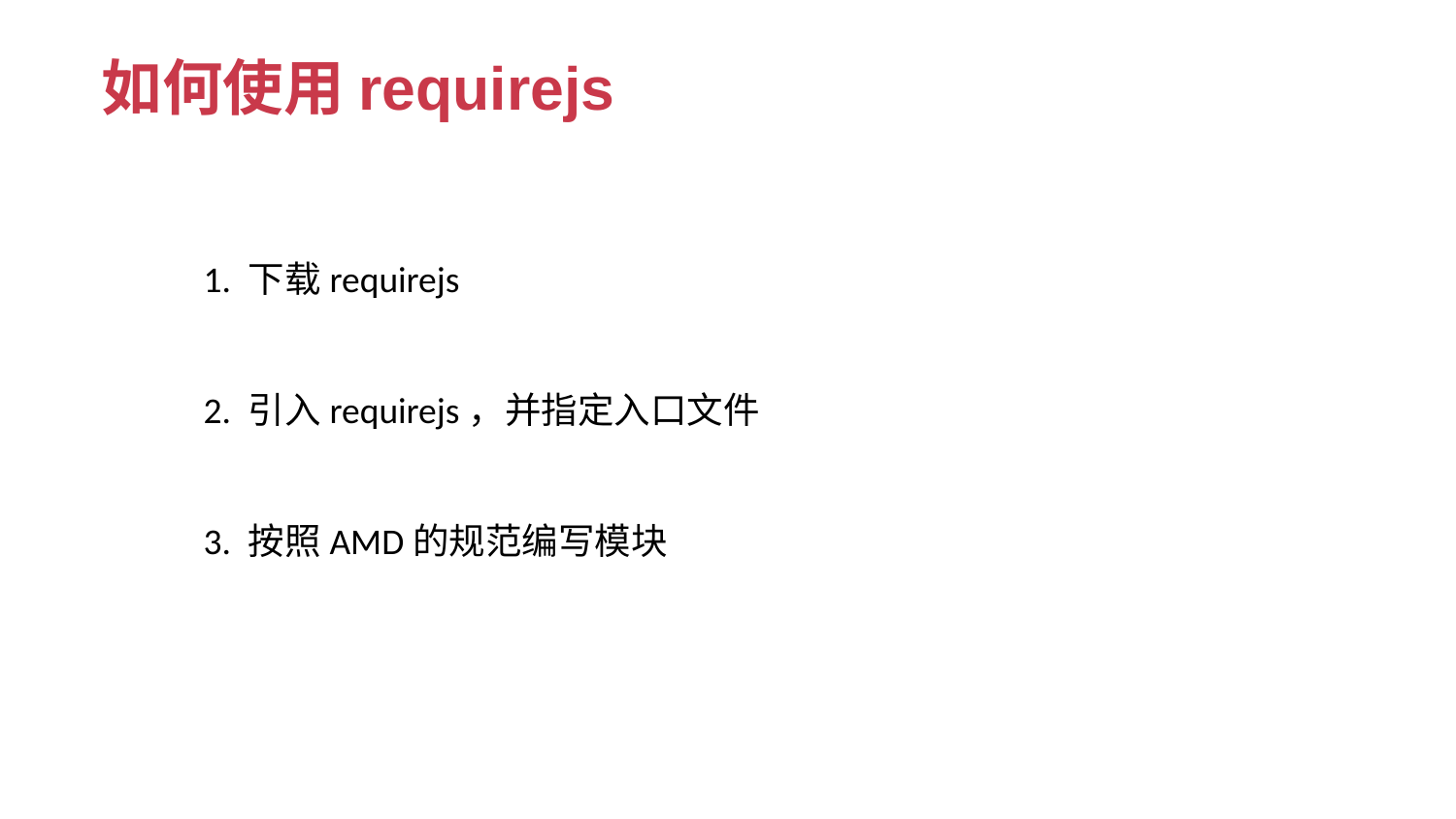

如何使用requirejs
1. 下载requirejs
2. 引入requirejs，并指定入口文件
3. 按照AMD的规范编写模块